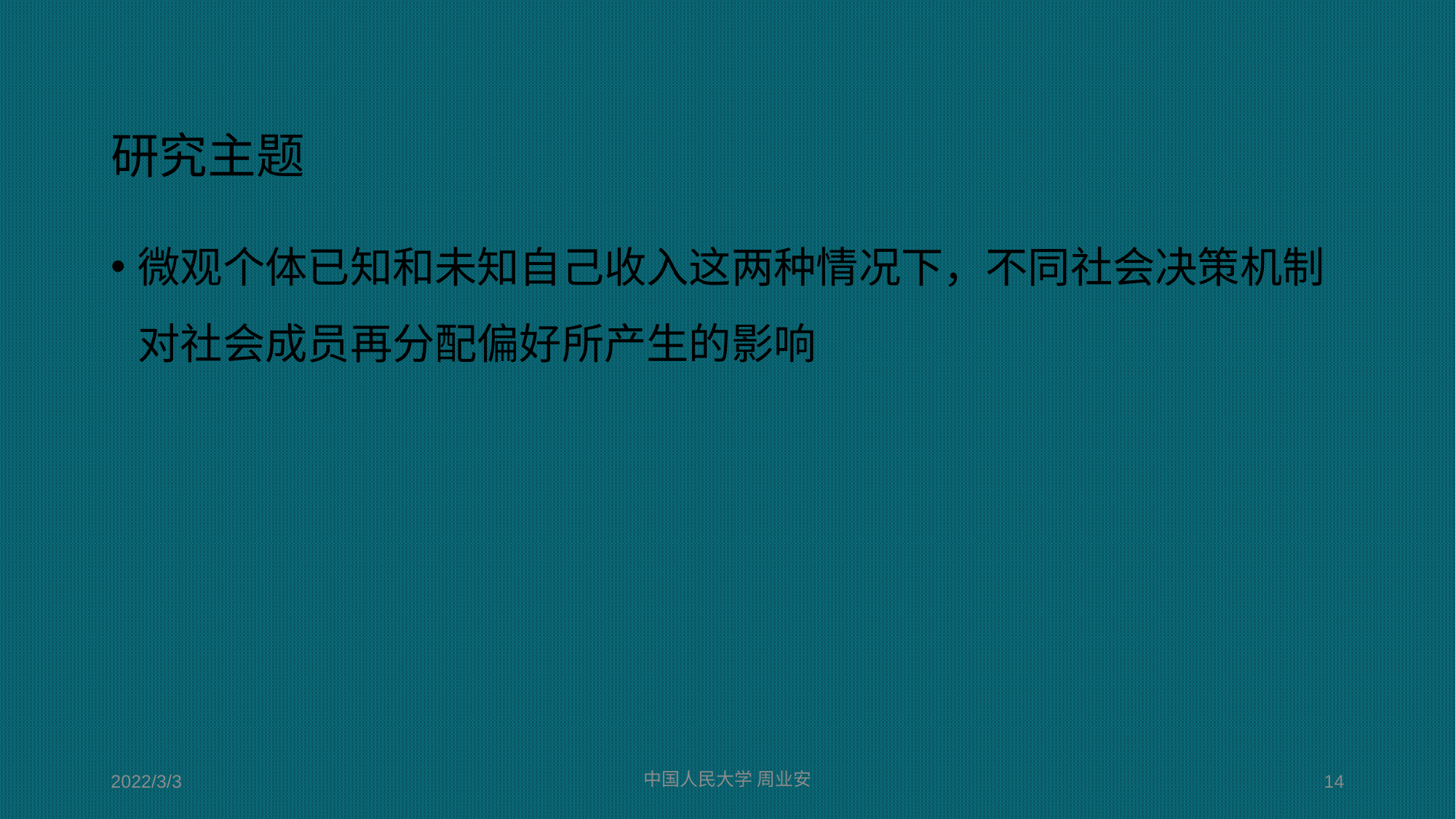

# 研究主题
微观个体已知和未知自己收入这两种情况下，不同社会决策机制对社会成员再分配偏好所产生的影响
2022/3/3
中国人民大学 周业安
14